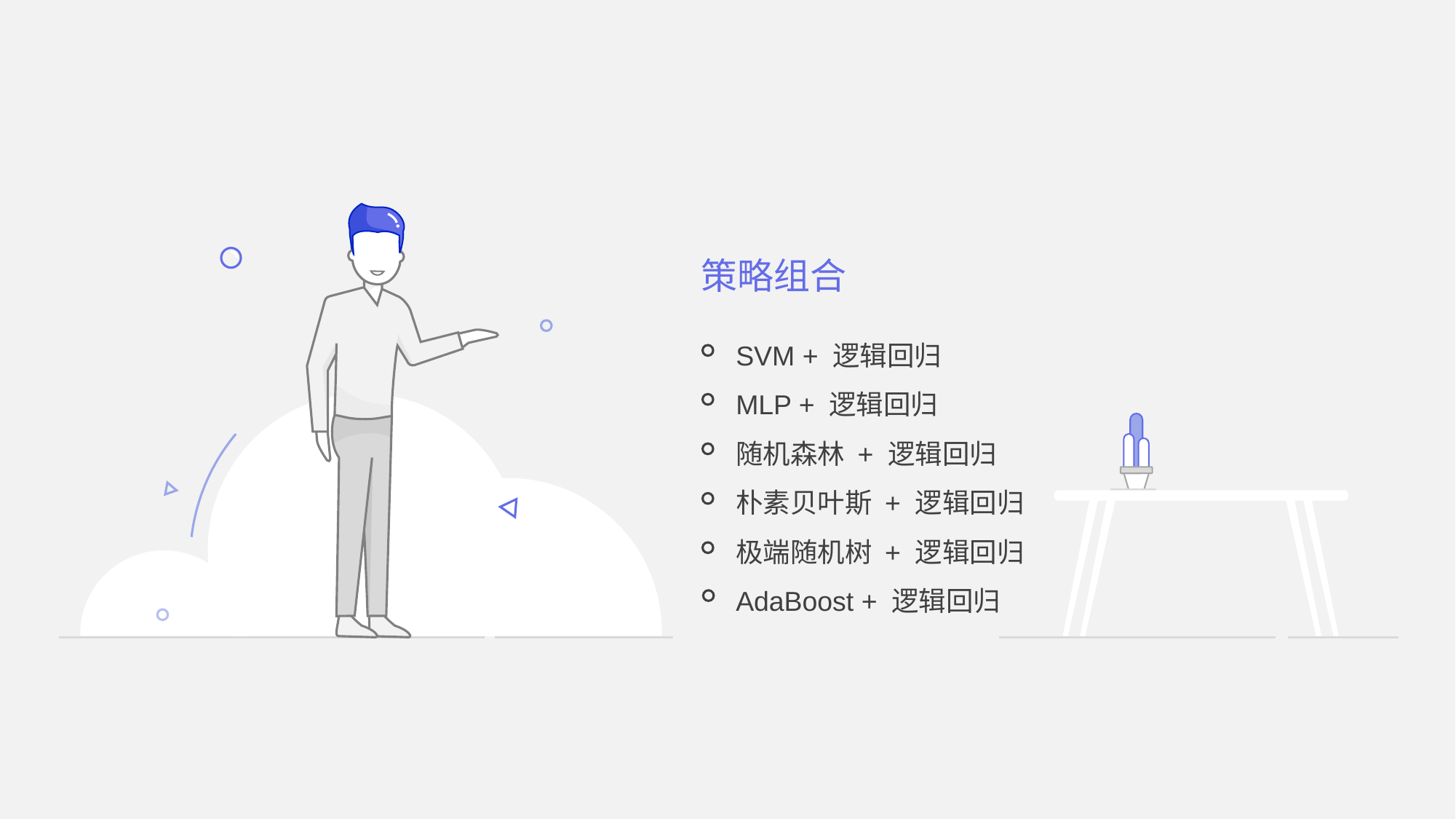

e7d195523061f1c074694c8bbf98be7b1e4b015d796375963FD28840057458461C7CA0DAD340D15583DEDFC2E3241C4F392EF3A8B4D067B40CF4F149DD7E51F346B0CAB1BCCF6DB2480C67273C6C9E4CE0F3004E5C3397E9DBB399E827F1A1B4315D31B4A1FB924AA6F0CE797FFD0048F7FA626F7785968C67936054B24ADCC2455D90D09048EC83
策略组合

SVM + 逻辑回归
MLP + 逻辑回归
随机森林 + 逻辑回归
朴素贝叶斯 + 逻辑回归
极端随机树 + 逻辑回归
AdaBoost + 逻辑回归